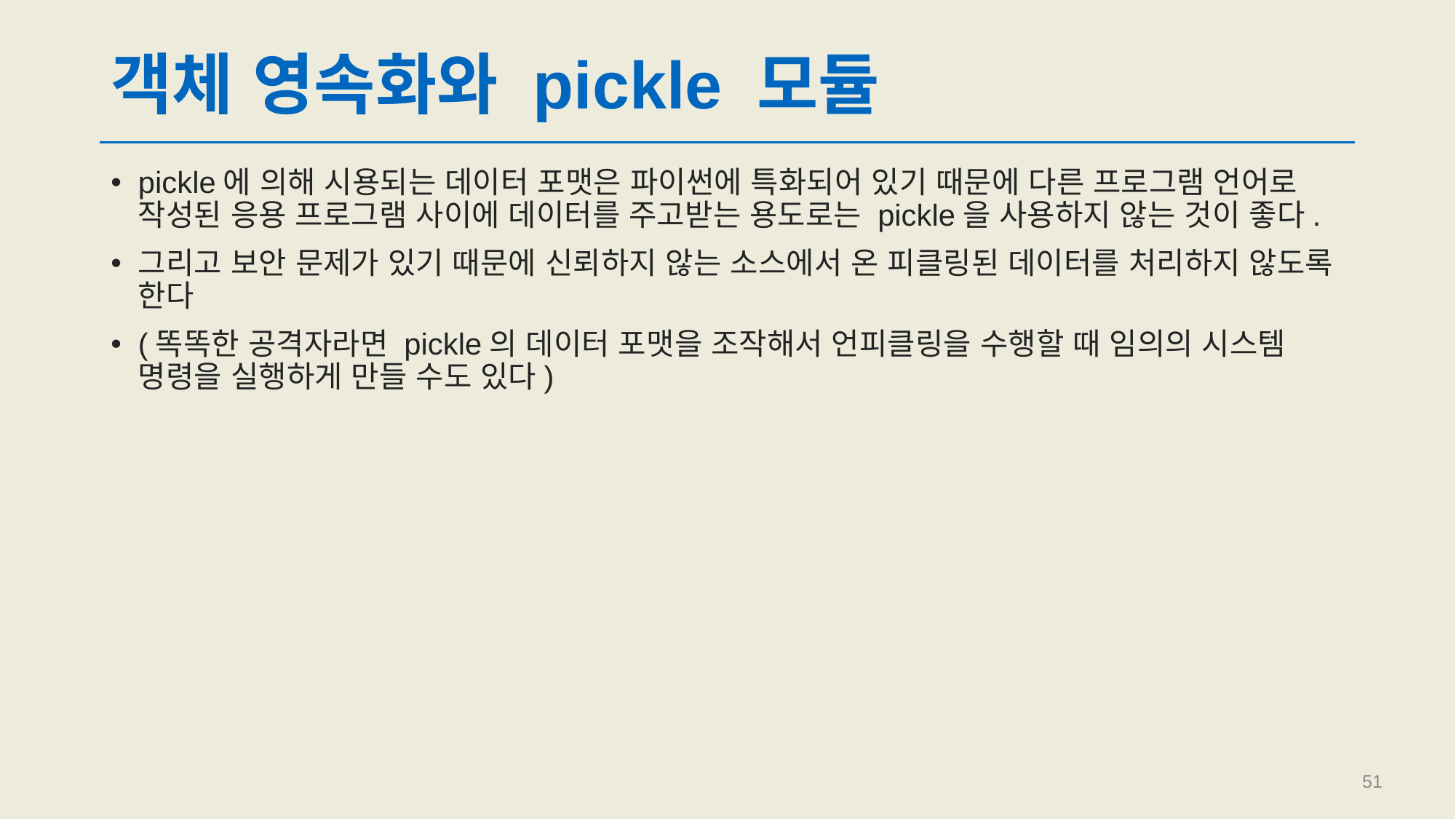

# 객체 영속화와 pickle 모듈
pickle에 의해 시용되는 데이터 포맷은 파이썬에 특화되어 있기 때문에 다른 프로그램 언어로 작성된 응용 프로그램 사이에 데이터를 주고받는 용도로는 pickle을 사용하지 않는 것이 좋다.
그리고 보안 문제가 있기 때문에 신뢰하지 않는 소스에서 온 피클링된 데이터를 처리하지 않도록 한다
(똑똑한 공격자라면 pickle의 데이터 포맷을 조작해서 언피클링을 수행할 때 임의의 시스템 명령을 실행하게 만들 수도 있다)
51